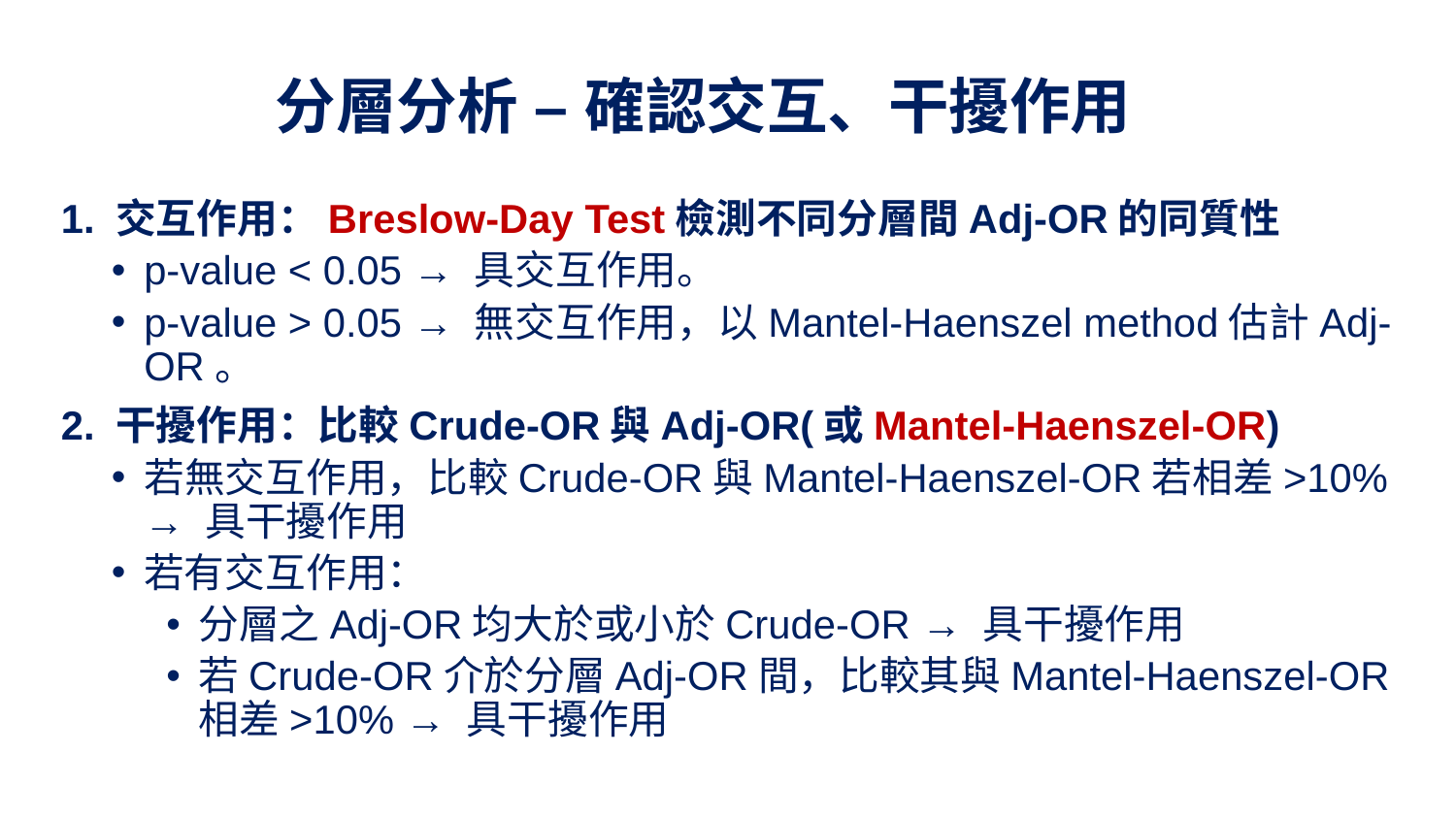

分層分析 – 確認交互、干擾作用
交互作用：Breslow-Day Test檢測不同分層間Adj-OR的同質性
p-value < 0.05 → 具交互作用。
p-value > 0.05 → 無交互作用，以Mantel-Haenszel method估計Adj-OR。
干擾作用：比較Crude-OR與Adj-OR(或Mantel-Haenszel-OR)
若無交互作用，比較Crude-OR與Mantel-Haenszel-OR若相差>10% → 具干擾作用
若有交互作用：
分層之Adj-OR均大於或小於Crude-OR → 具干擾作用
若Crude-OR介於分層Adj-OR間，比較其與Mantel-Haenszel-OR相差>10% → 具干擾作用